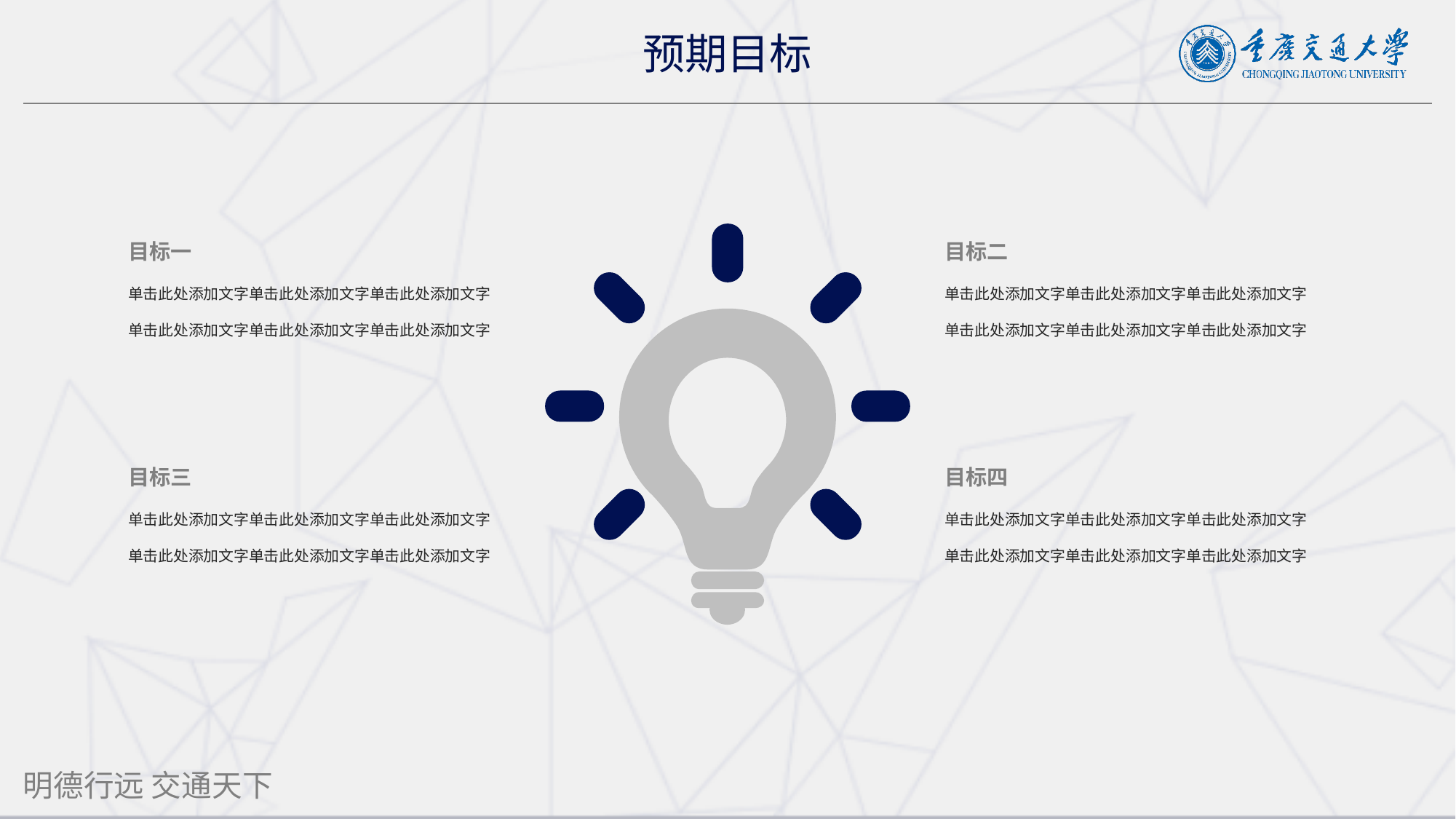

预期目标

目标一
目标二
单击此处添加文字单击此处添加文字单击此处添加文字
单击此处添加文字单击此处添加文字单击此处添加文字
单击此处添加文字单击此处添加文字单击此处添加文字
单击此处添加文字单击此处添加文字单击此处添加文字

目标三
目标四
单击此处添加文字单击此处添加文字单击此处添加文字
单击此处添加文字单击此处添加文字单击此处添加文字
单击此处添加文字单击此处添加文字单击此处添加文字
单击此处添加文字单击此处添加文字单击此处添加文字